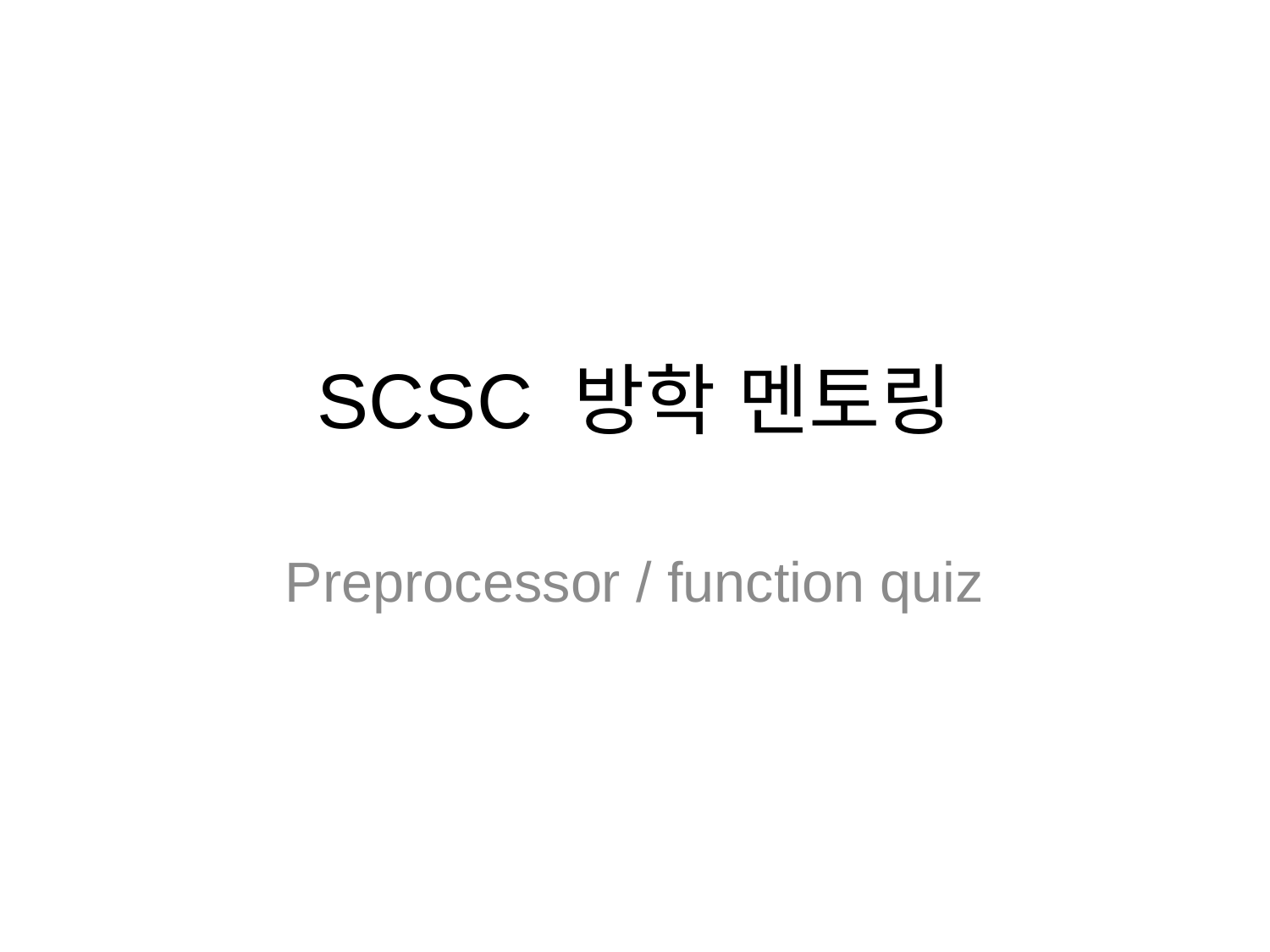

# SCSC 방학 멘토링
Preprocessor / function quiz